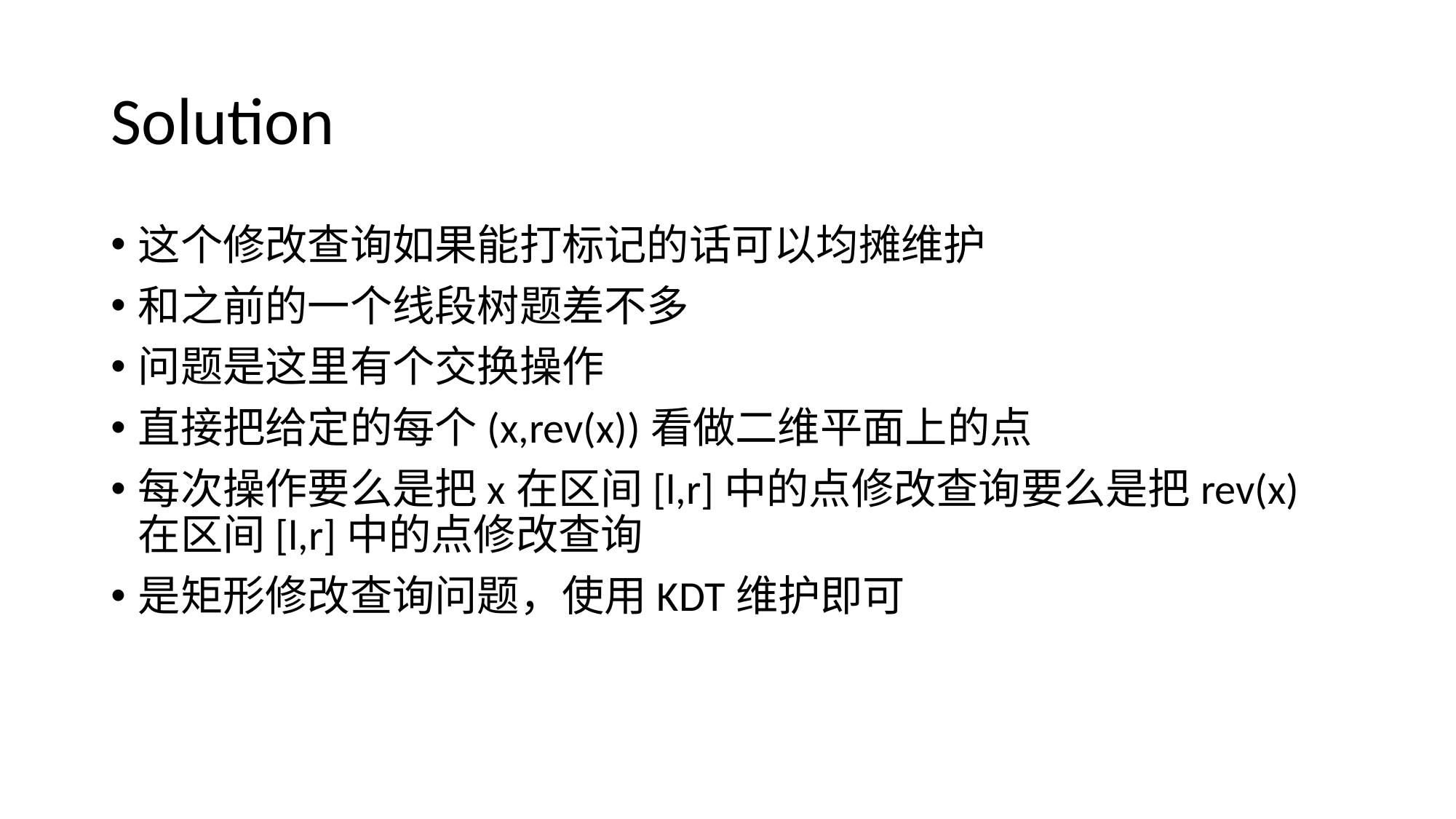

# Solution
这个修改查询如果能打标记的话可以均摊维护
和之前的一个线段树题差不多
问题是这里有个交换操作
直接把给定的每个(x,rev(x))看做二维平面上的点
每次操作要么是把x在区间[l,r]中的点修改查询要么是把rev(x)在区间[l,r]中的点修改查询
是矩形修改查询问题，使用KDT维护即可